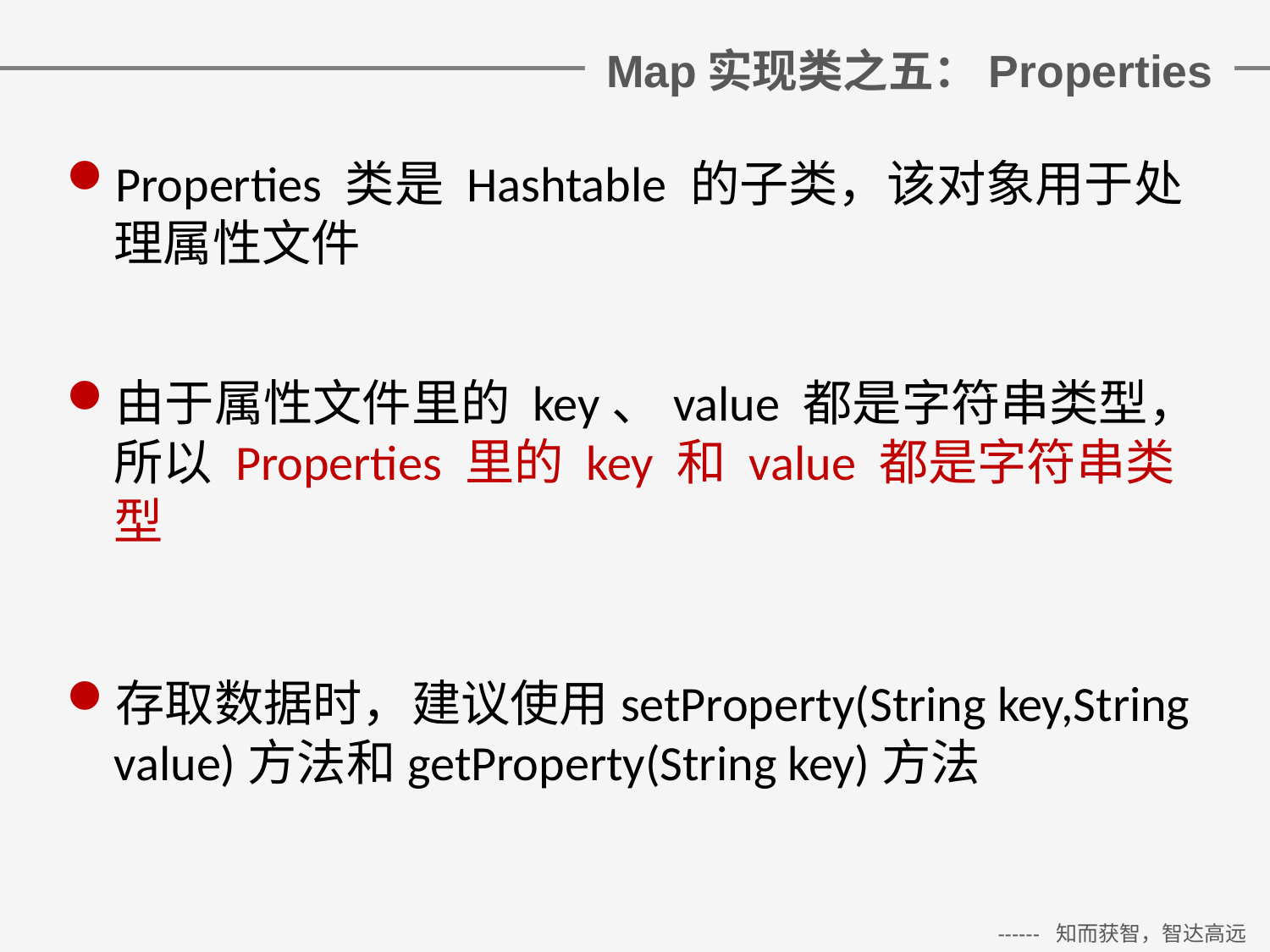

# Map实现类之五：Properties
Properties 类是 Hashtable 的子类，该对象用于处理属性文件

由于属性文件里的 key、value 都是字符串类型，所以 Properties 里的 key 和 value 都是字符串类型

存取数据时，建议使用setProperty(String key,String value)方法和getProperty(String key)方法